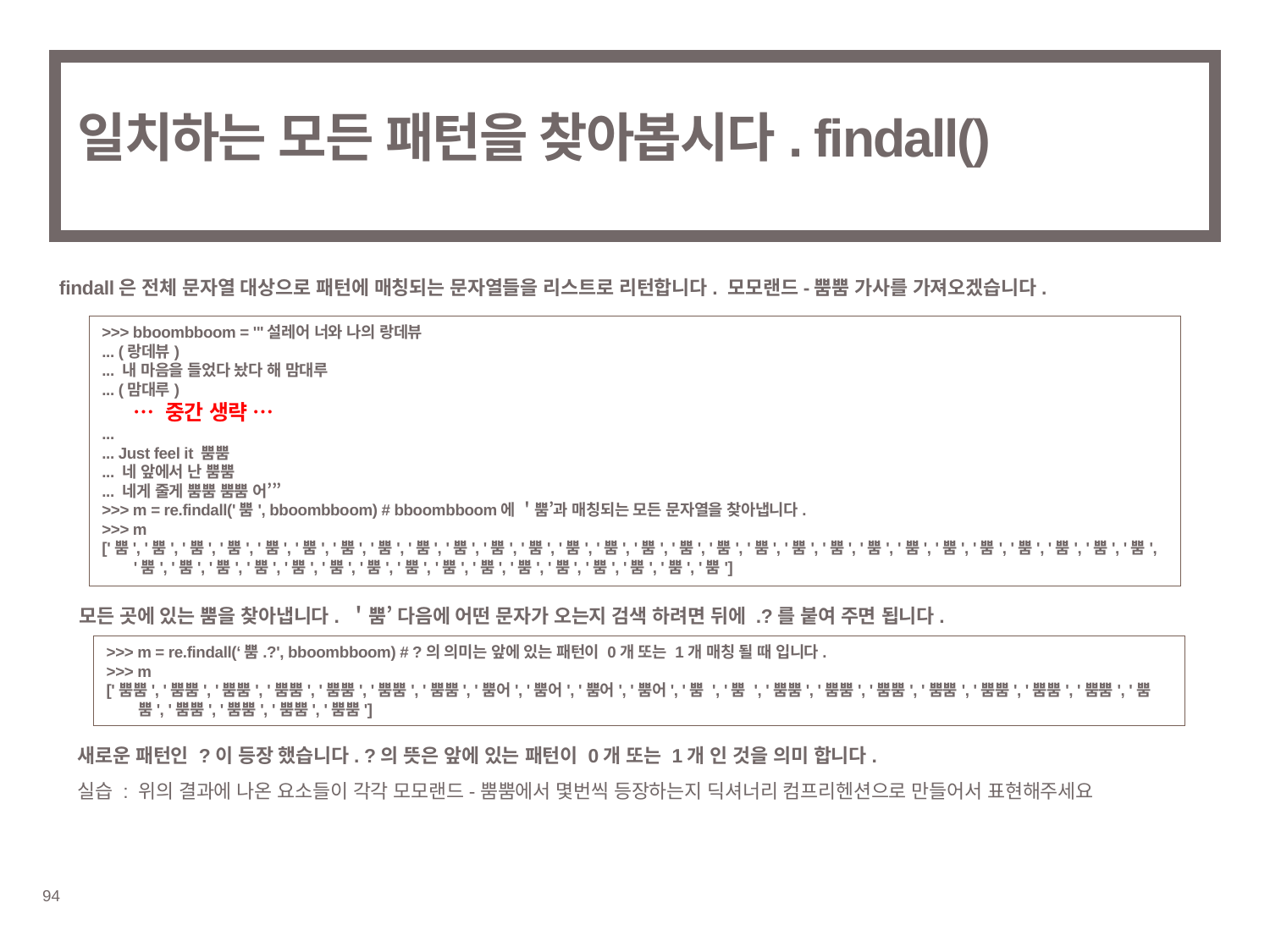

# 일치하는 모든 패턴을 찾아봅시다. findall()
findall은 전체 문자열 대상으로 패턴에 매칭되는 문자열들을 리스트로 리턴합니다. 모모랜드-뿜뿜 가사를 가져오겠습니다.
>>> bboombboom = '''설레어 너와 나의 랑데뷰
... (랑데뷰)
... 내 마음을 들었다 놨다 해 맘대루
... (맘대루)
	… 중간 생략 …
...
... Just feel it 뿜뿜
... 네 앞에서 난 뿜뿜
... 네게 줄게 뿜뿜 뿜뿜 어’’’
>>> m = re.findall('뿜', bboombboom) # bboombboom에 ＇뿜’과 매칭되는 모든 문자열을 찾아냅니다.
>>> m
['뿜', '뿜', '뿜', '뿜', '뿜', '뿜', '뿜', '뿜', '뿜', '뿜', '뿜', '뿜', '뿜', '뿜', '뿜', '뿜', '뿜', '뿜', '뿜', '뿜', '뿜', '뿜', '뿜', '뿜', '뿜', '뿜', '뿜', '뿜', '뿜', '뿜', '뿜', '뿜', '뿜', '뿜', '뿜', '뿜', '뿜', '뿜', '뿜', '뿜', '뿜', '뿜', '뿜', '뿜']

모든 곳에 있는 뿜을 찾아냅니다. ＇뿜’ 다음에 어떤 문자가 오는지 검색 하려면 뒤에 .?를 붙여 주면 됩니다.
>>> m = re.findall(‘뿜.?', bboombboom) # ?의 의미는 앞에 있는 패턴이 0개 또는 1개 매칭 될 때 입니다.
>>> m
['뿜뿜', '뿜뿜', '뿜뿜', '뿜뿜', '뿜뿜', '뿜뿜', '뿜뿜', '뿜어', '뿜어', '뿜어', '뿜어', '뿜 ', '뿜 ', '뿜뿜', '뿜뿜', '뿜뿜', '뿜뿜', '뿜뿜', '뿜뿜', '뿜뿜', '뿜뿜', '뿜뿜', '뿜뿜', '뿜뿜', '뿜뿜']
새로운 패턴인 ?이 등장 했습니다. ?의 뜻은 앞에 있는 패턴이 0개 또는 1개 인 것을 의미 합니다.
실습 : 위의 결과에 나온 요소들이 각각 모모랜드-뿜뿜에서 몇번씩 등장하는지 딕셔너리 컴프리헨션으로 만들어서 표현해주세요